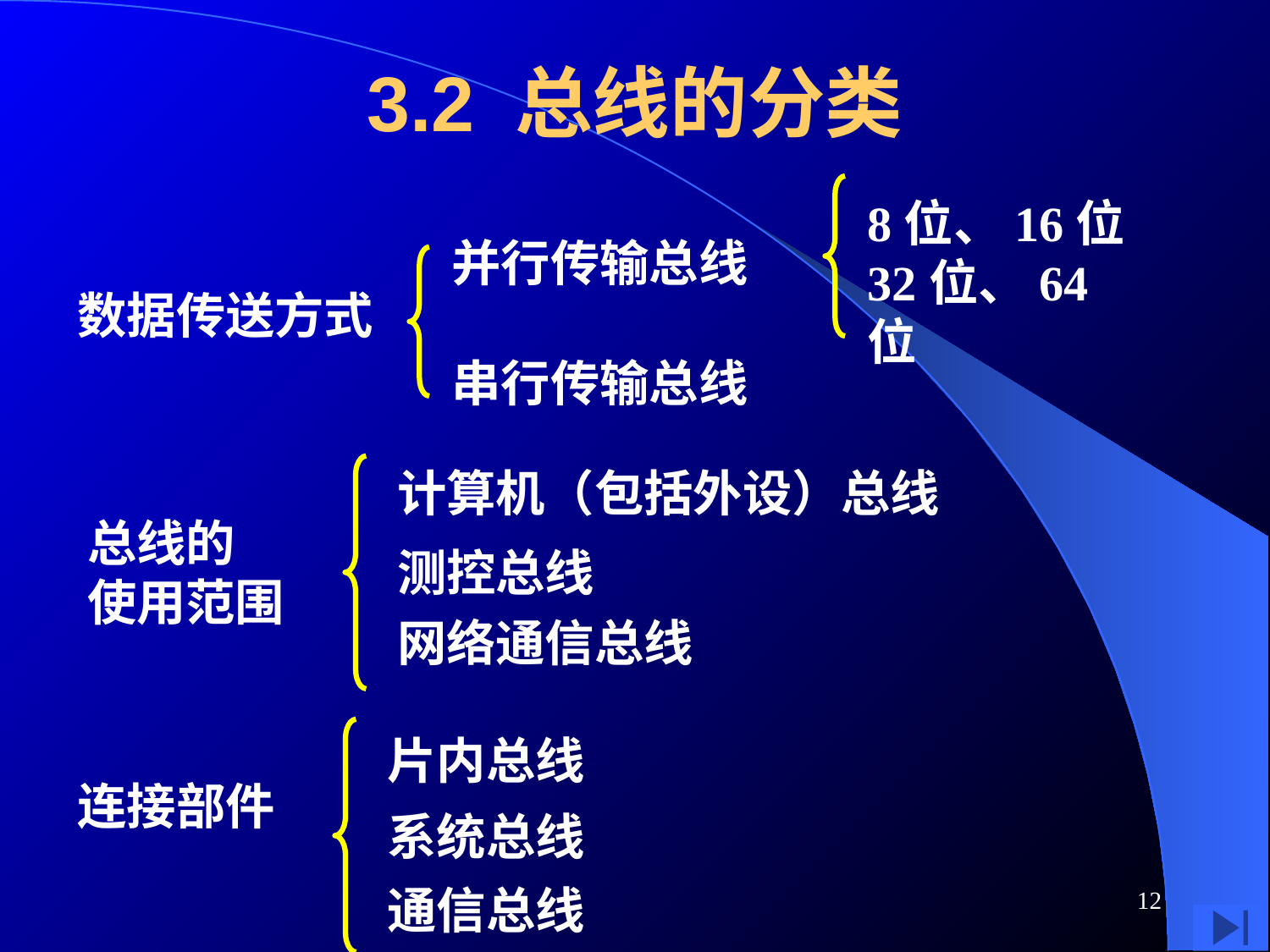

# 3.2 总线的分类

8位、16位
32位、64位
并行传输总线

数据传送方式
串行传输总线

计算机（包括外设）总线
总线的
使用范围
测控总线
网络通信总线

片内总线
连接部件
系统总线
12
通信总线